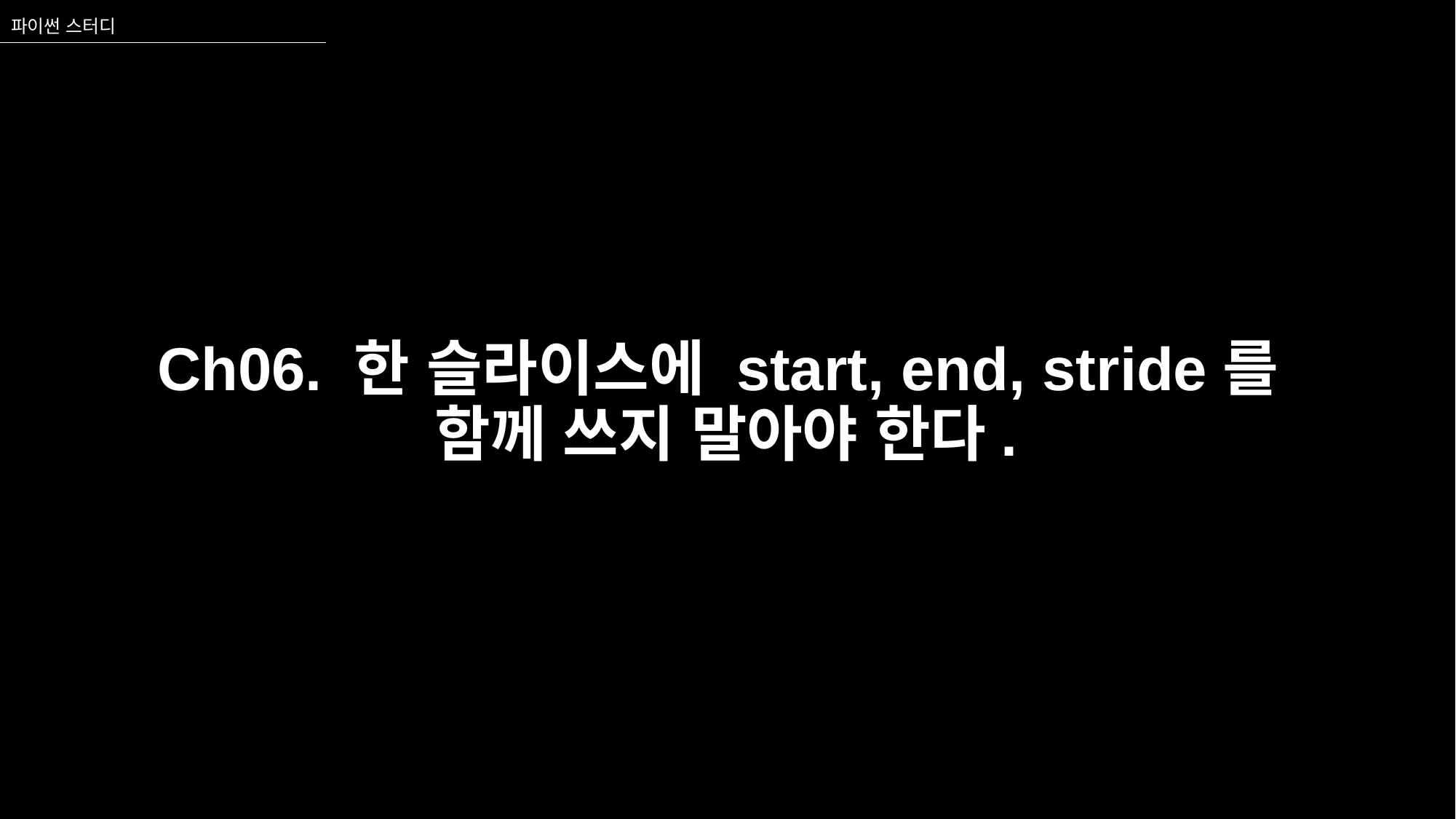

파이썬 스터디
# Ch06. 한 슬라이스에 start, end, stride를 함께 쓰지 말아야 한다.